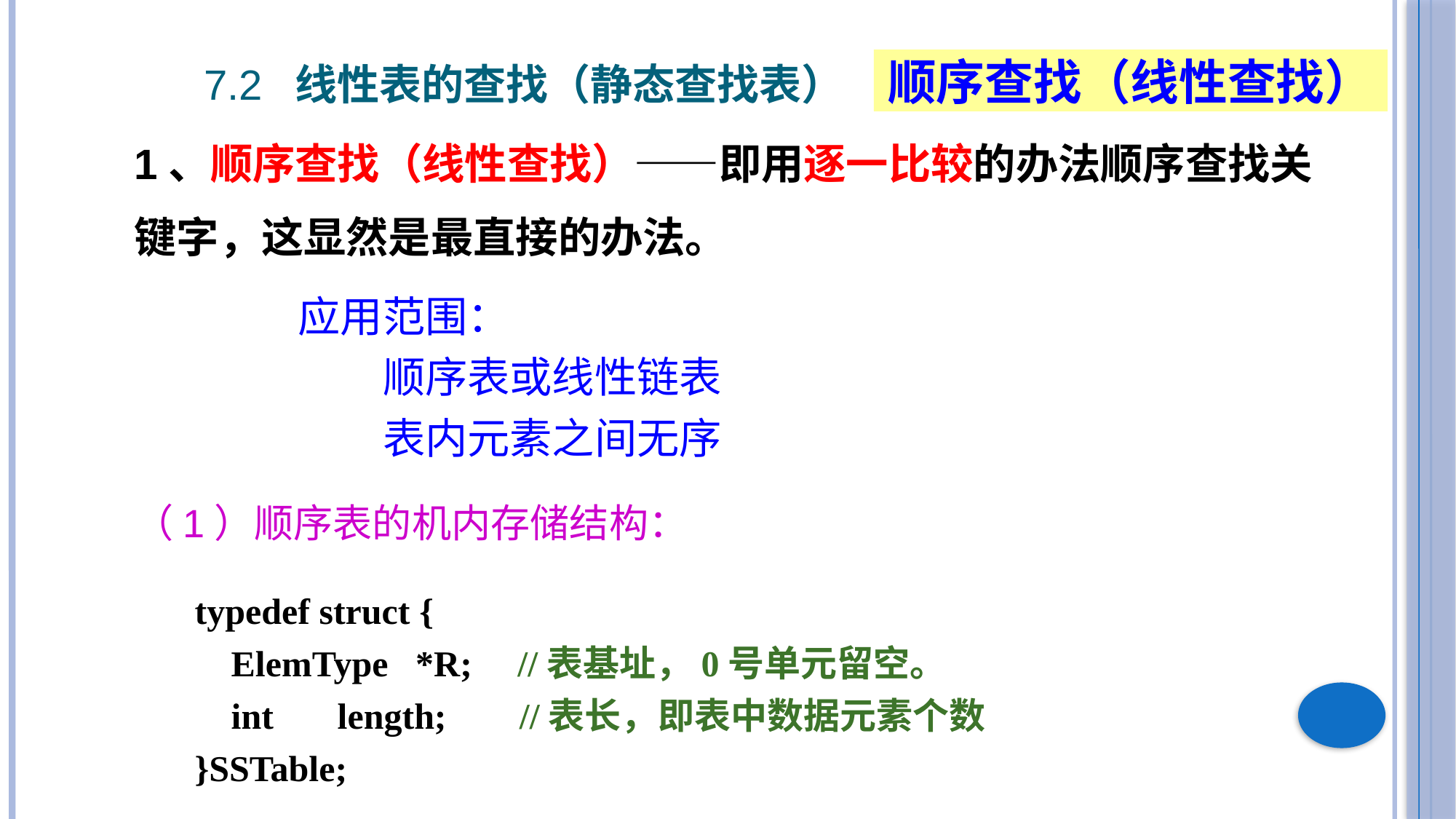

7.2  线性表的查找（静态查找表）
顺序查找（线性查找）
1、顺序查找（线性查找）——即用逐一比较的办法顺序查找关
键字，这显然是最直接的办法。
应用范围：
　　顺序表或线性链表
　　表内元素之间无序

（1）顺序表的机内存储结构：
typedef struct {
    ElemType   *R;     //表基址，0号单元留空。
    int       length;        //表长，即表中数据元素个数
}SSTable;